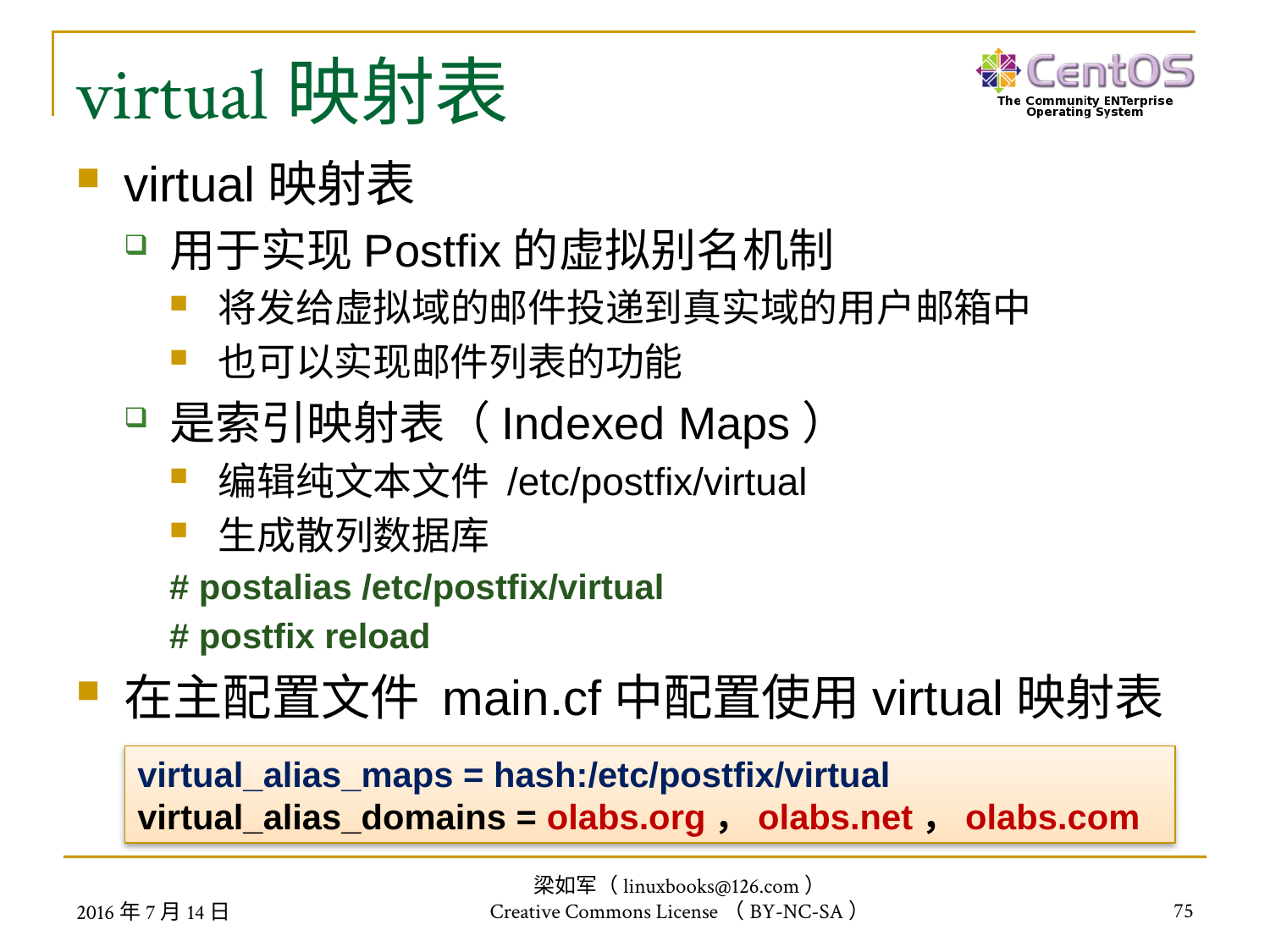

# virtual映射表
virtual映射表
用于实现Postfix的虚拟别名机制
将发给虚拟域的邮件投递到真实域的用户邮箱中
也可以实现邮件列表的功能
是索引映射表（Indexed Maps）
编辑纯文本文件 /etc/postfix/virtual
生成散列数据库
# postalias /etc/postfix/virtual
# postfix reload
在主配置文件 main.cf中配置使用virtual映射表

virtual_alias_maps = hash:/etc/postfix/virtual
virtual_alias_domains = olabs.org，olabs.net，olabs.com
梁如军（linuxbooks@126.com）
Creative Commons License（BY-NC-SA）
2016年7月14日
75